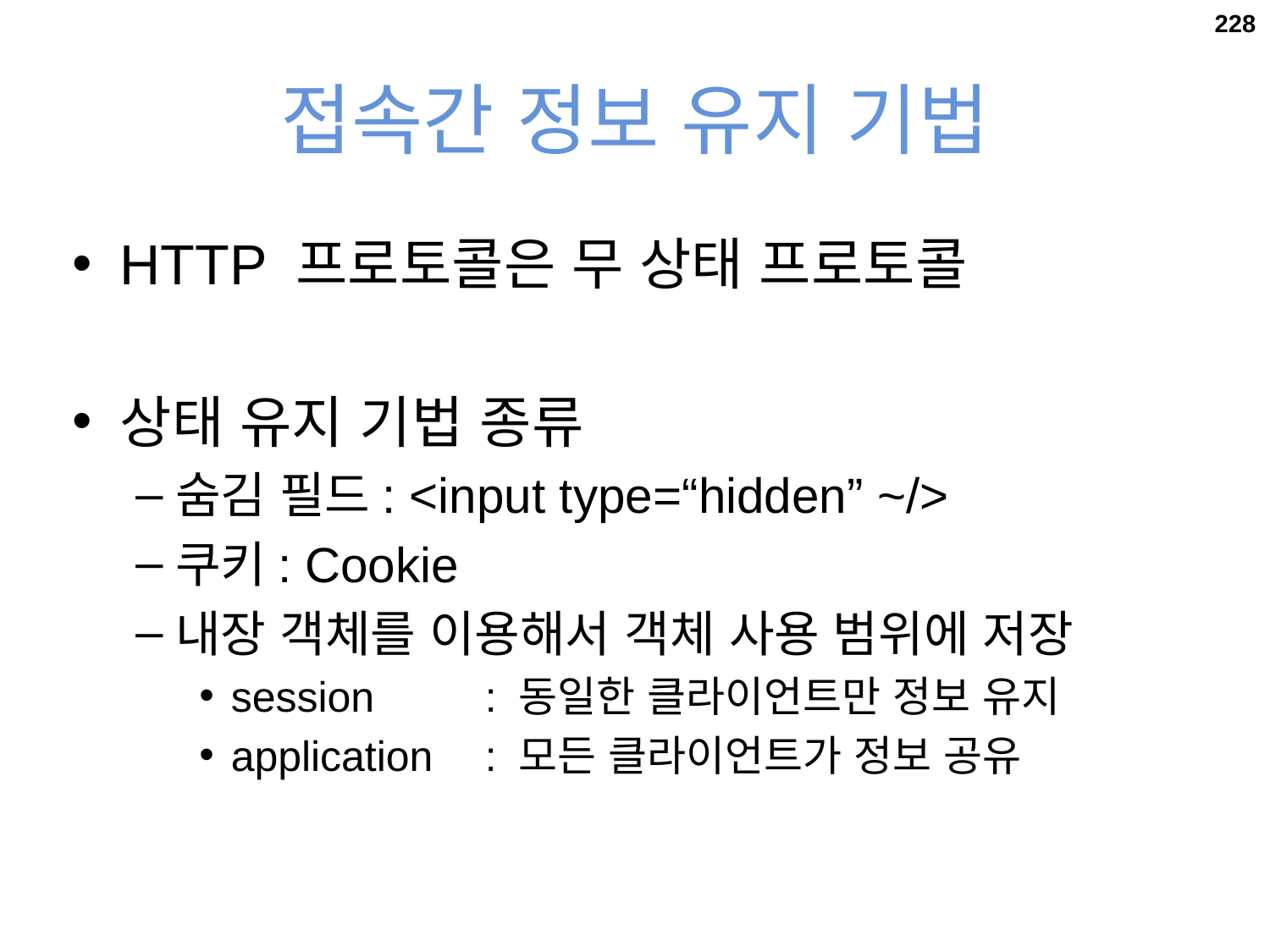

228
# 접속간 정보 유지 기법
HTTP 프로토콜은 무 상태 프로토콜

상태 유지 기법 종류
숨김 필드: <input type=“hidden” ~/>
쿠키: Cookie
내장 객체를 이용해서 객체 사용 범위에 저장
session	: 동일한 클라이언트만 정보 유지
application 	: 모든 클라이언트가 정보 공유